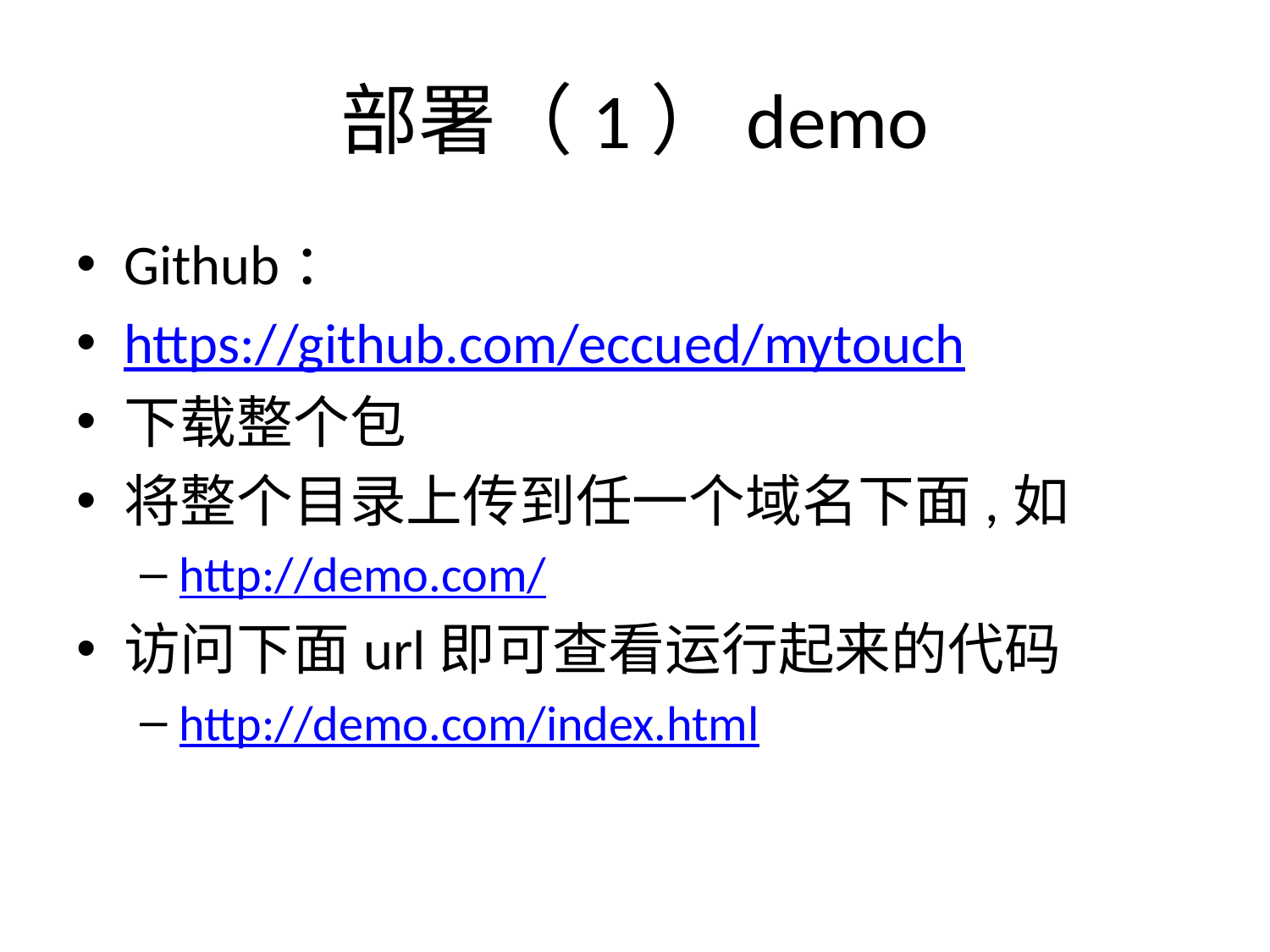

# 部署（1）demo
Github：
https://github.com/eccued/mytouch
下载整个包
将整个目录上传到任一个域名下面,如
http://demo.com/
访问下面url即可查看运行起来的代码
http://demo.com/index.html